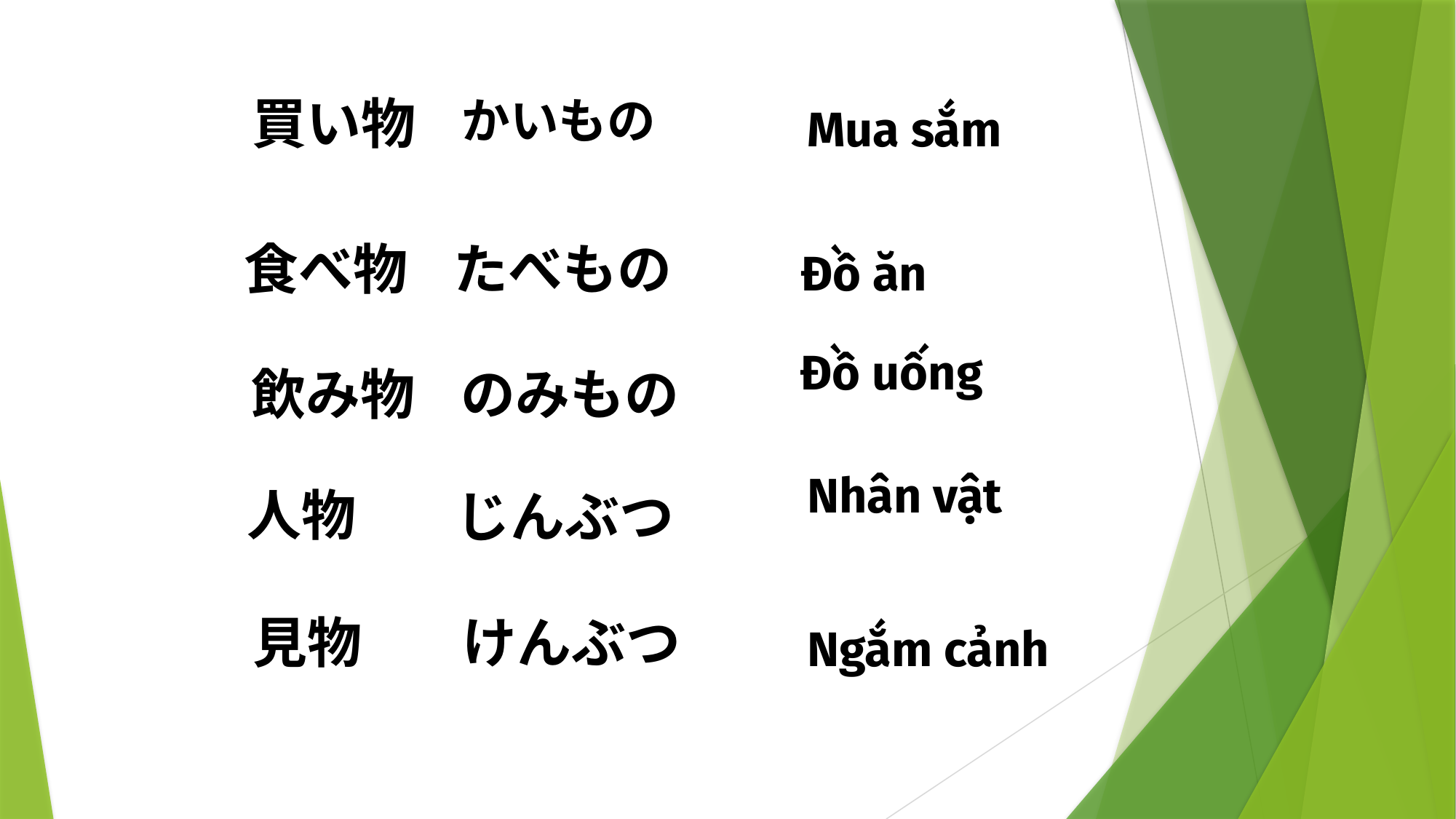

Mua sắm
かいもの
買い物
Đồ ăn
食べ物
たべもの
Đồ uống
飲み物
のみもの
Nhân vật
人物
じんぶつ
Ngắm cảnh
見物
けんぶつ